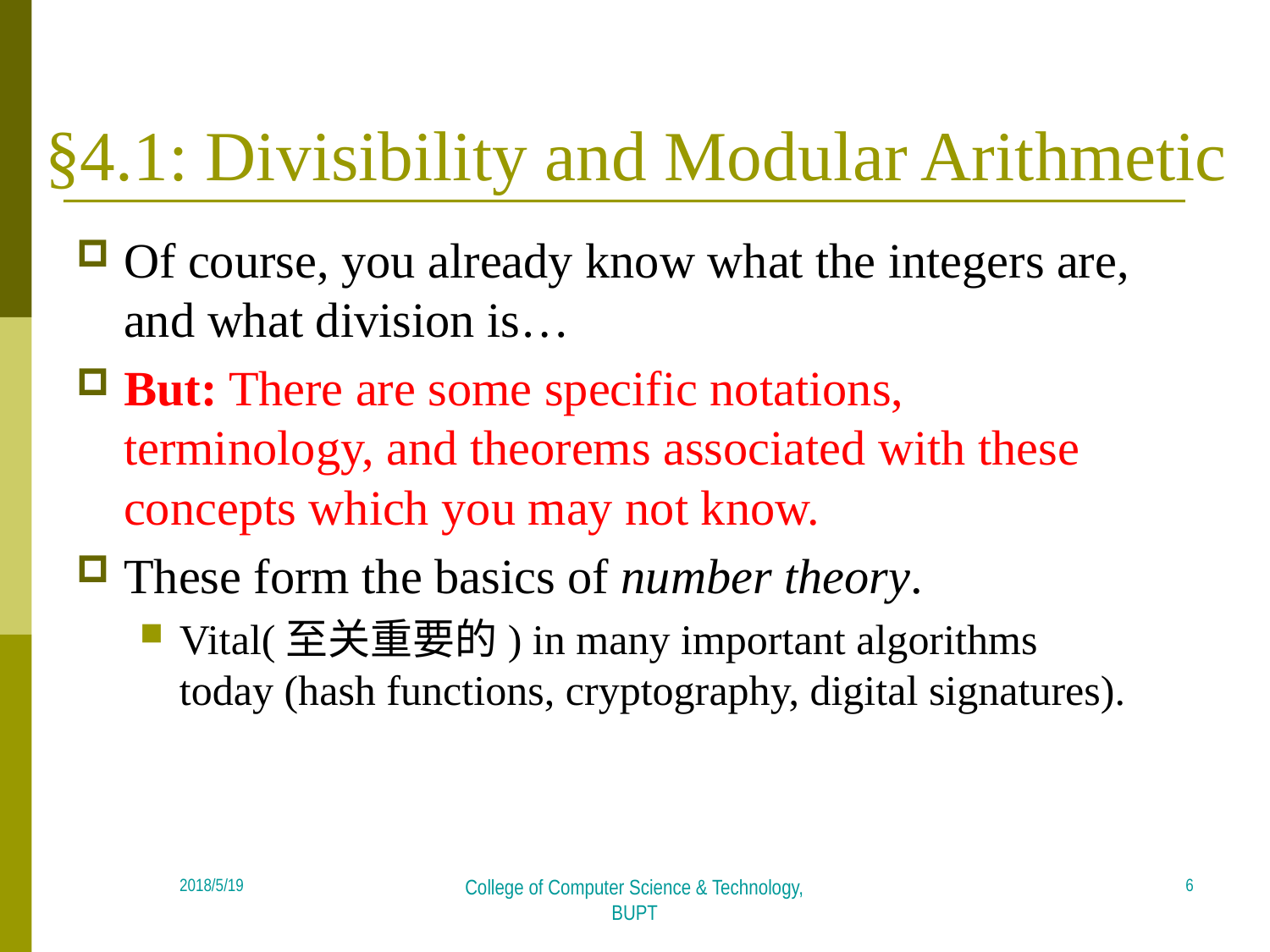

# §4.1: Divisibility and Modular Arithmetic
Of course, you already know what the integers are, and what division is…
But: There are some specific notations, terminology, and theorems associated with these concepts which you may not know.
These form the basics of number theory.
Vital(至关重要的) in many important algorithms today (hash functions, cryptography, digital signatures).
6
2018/5/19
College of Computer Science & Technology, BUPT